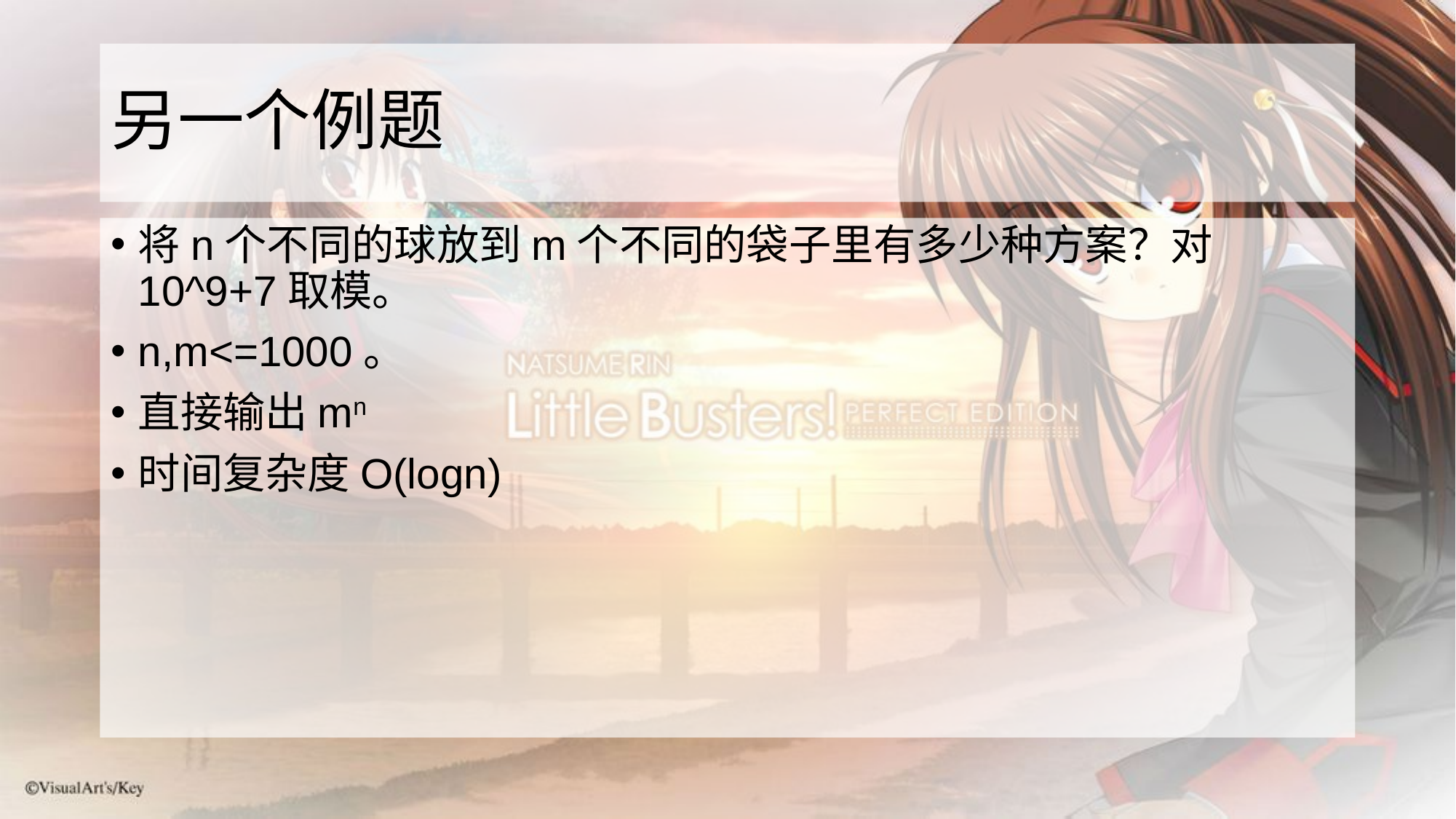

# 另一个例题
将n个不同的球放到m个不同的袋子里有多少种方案？对10^9+7取模。
n,m<=1000。
直接输出mn
时间复杂度O(logn)